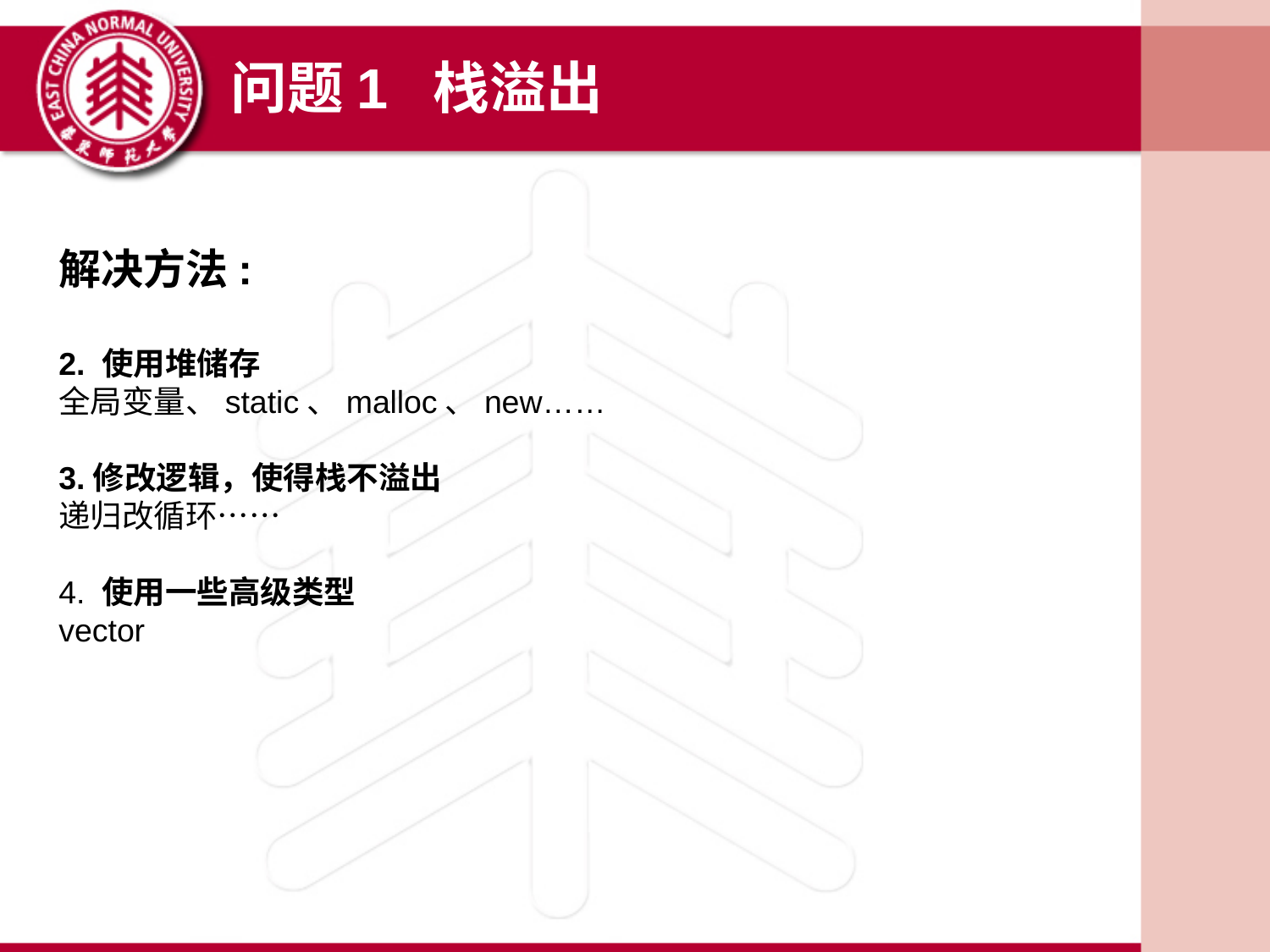

问题1  栈溢出
解决方法:

2. 使用堆储存
全局变量、static、malloc、new……

3.修改逻辑，使得栈不溢出
递归改循环……

4. 使用一些高级类型
vector